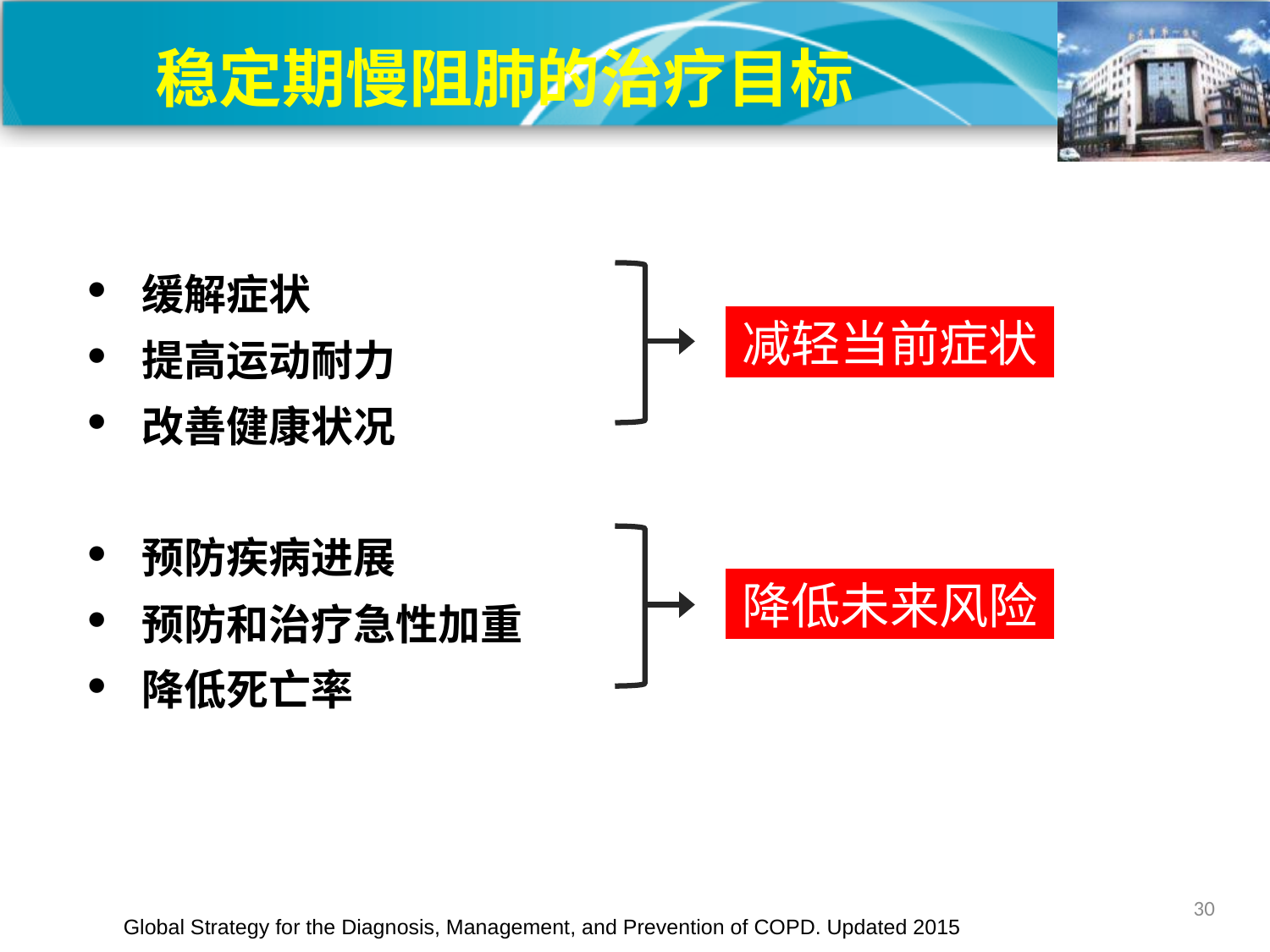

稳定期慢阻肺的治疗目标
缓解症状
改运动耐量
改善健康状况
  缓解症状
  提高运动耐力
  改善健康状况

  预防疾病进展
  预防和治疗急性加重
  降低死亡率

减轻当前症状

降低未来风险
预防疾病进展
预防和治疗急性加重
降低死亡率
30
Global Strategy for the Diagnosis, Management, and Prevention of COPD. Updated 2015